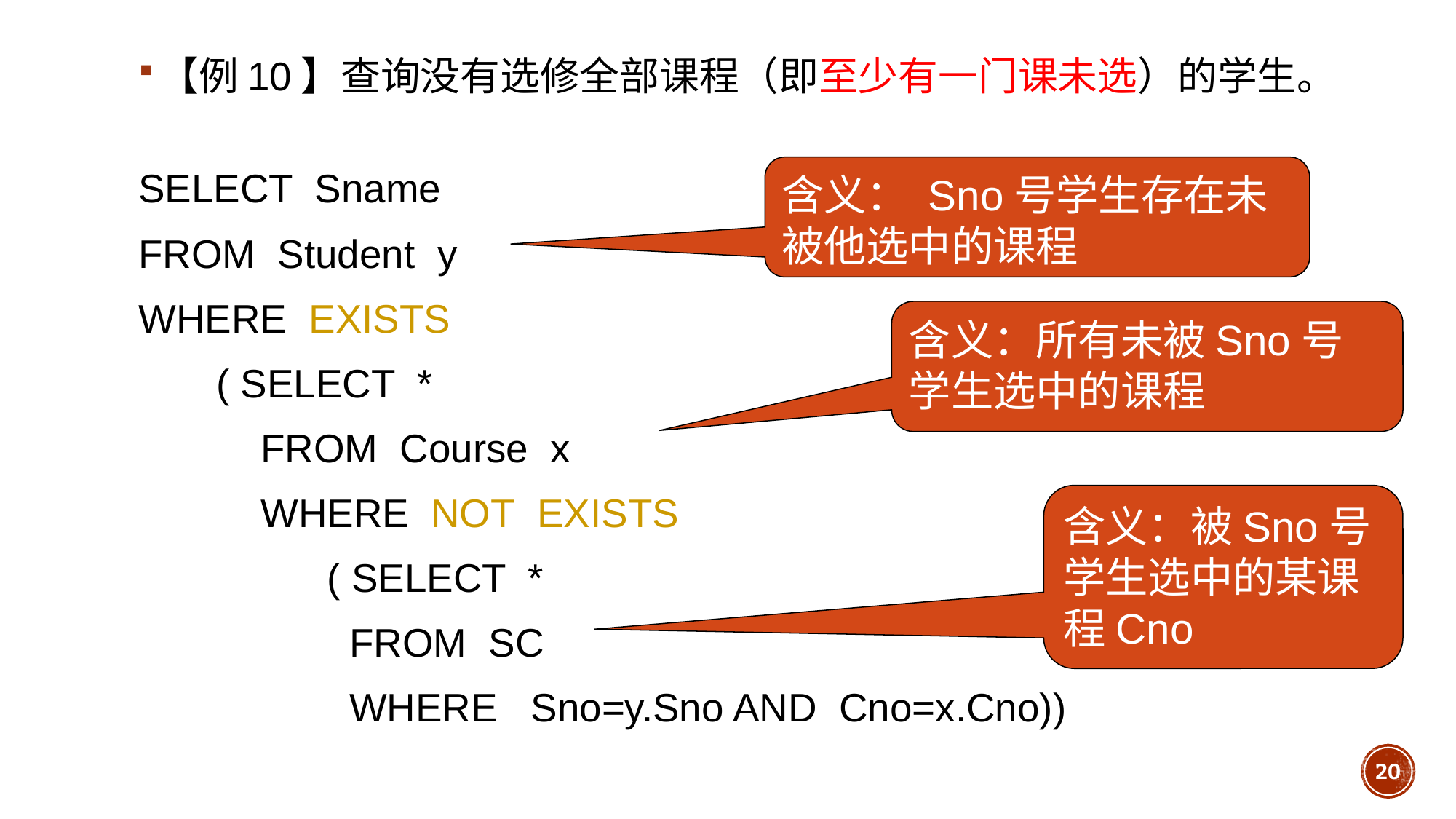

【例10】查询没有选修全部课程（即至少有一门课未选）的学生。
SELECT  Sname
FROM  Student  y
WHERE  EXISTS
       ( SELECT  *
           FROM  Course  x
           WHERE  NOT  EXISTS
                 ( SELECT  *
                   FROM  SC
                   WHERE   Sno=y.Sno AND  Cno=x.Cno))

含义： Sno号学生存在未被他选中的课程
含义：所有未被Sno号学生选中的课程
含义：被Sno号学生选中的某课程Cno
20